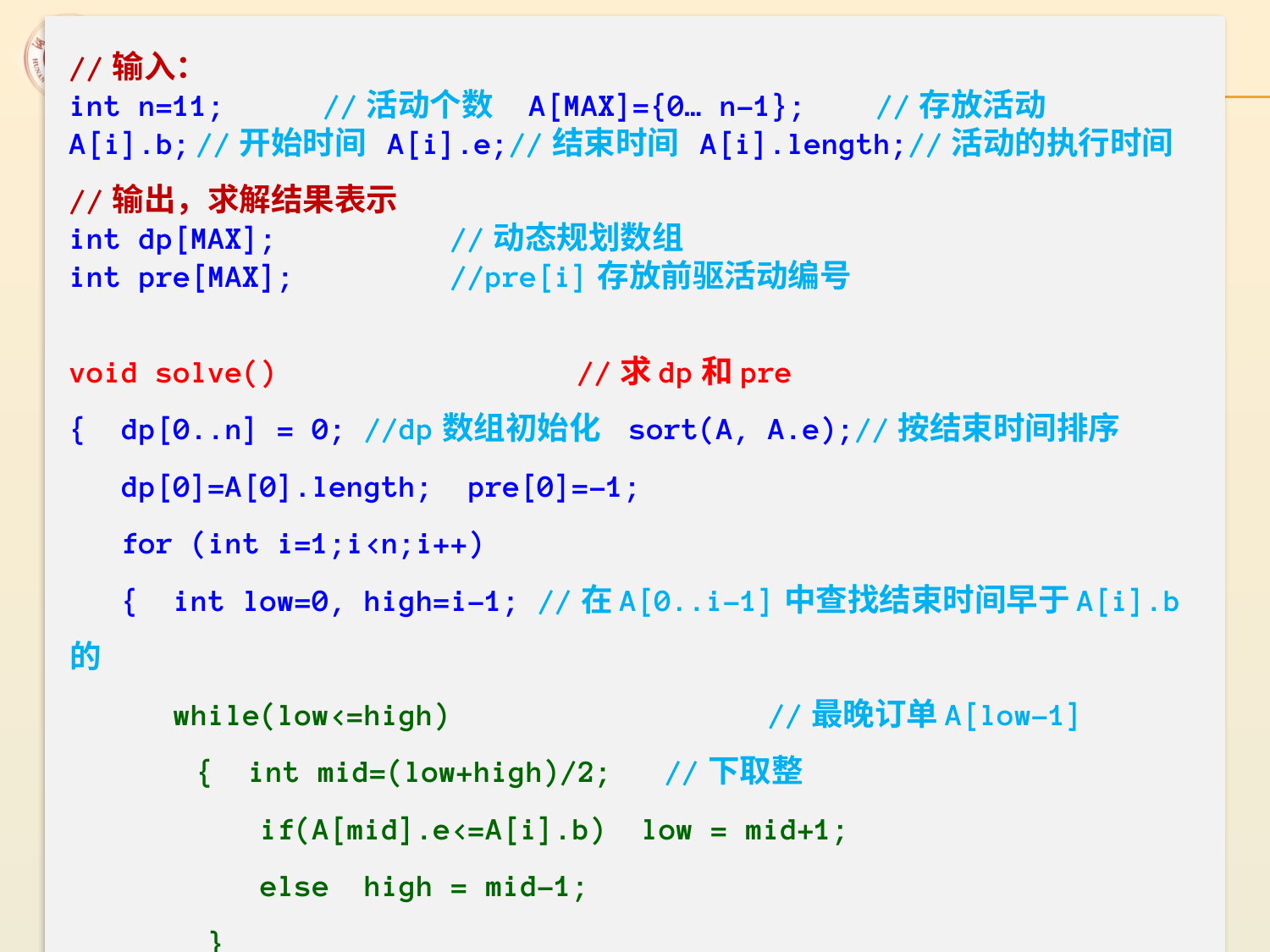

//输入：
int n=11;	//活动个数    A[MAX]={0… n-1};    //存放活动
A[i].b;	//开始时间  A[i].e;//结束时间  A[i].length;//活动的执行时间
//输出，求解结果表示
int dp[MAX];		//动态规划数组
int pre[MAX];		//pre[i]存放前驱活动编号

void solve()			//求dp和pre
{  dp[0..n] = 0; //dp数组初始化   sort(A, A.e);//按结束时间排序
   dp[0]=A[0].length;  pre[0]=-1;
   for (int i=1;i<n;i++)
   {  int low=0, high=i-1; //在A[0..i-1]中查找结束时间早于A[i].b的
      while(low<=high)	           //最晚订单A[low-1]
	{  int mid=(low+high)/2;   //下取整
           if(A[mid].e<=A[i].b)  low = mid+1;
           else  high = mid-1;
        }